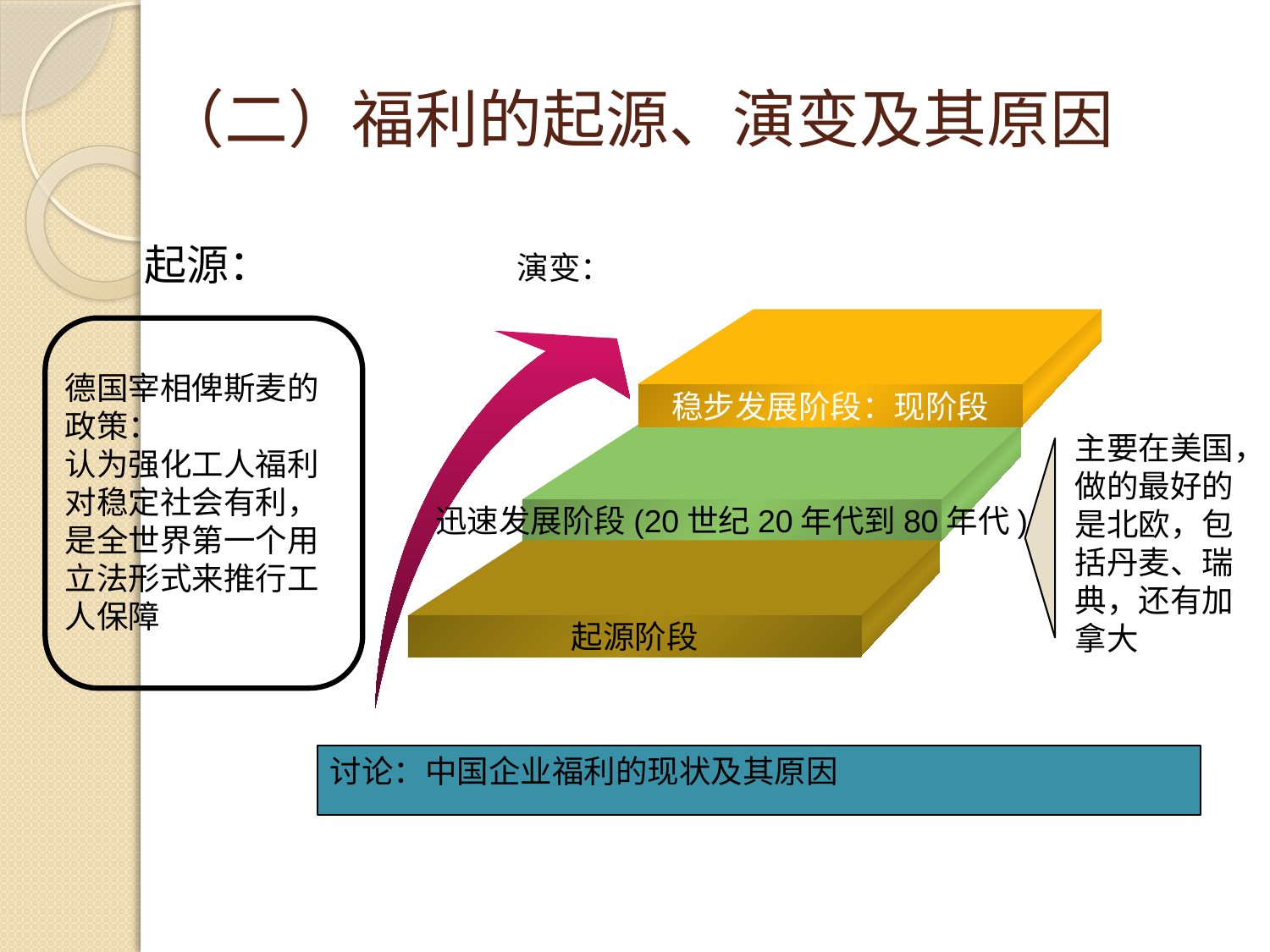

# （二）福利的起源、演变及其原因
起源：
 演变：

稳步发展阶段：现阶段

主要在美国，做的最好的是北欧，包括丹麦、瑞典，还有加拿大
迅速发展阶段(20世纪20年代到80年代)

起源阶段

德国宰相俾斯麦的政策：
认为强化工人福利对稳定社会有利，
是全世界第一个用立法形式来推行工人保障
讨论：中国企业福利的现状及其原因
6